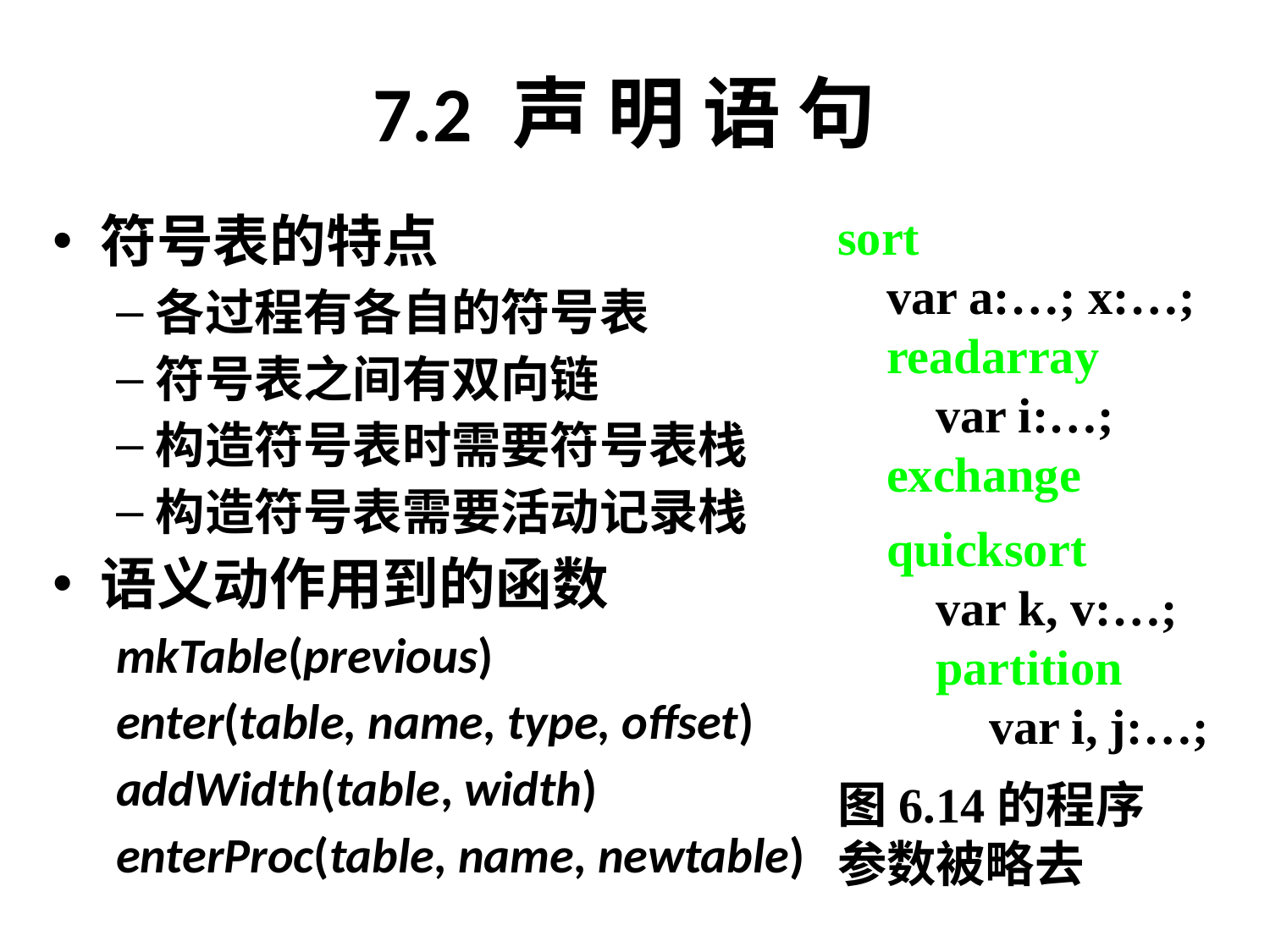

# 7.2 声 明 语 句
符号表的特点
各过程有各自的符号表
符号表之间有双向链
构造符号表时需要符号表栈
构造符号表需要活动记录栈
语义动作用到的函数
mkTable(previous)
enter(table, name, type, offset)
addWidth(table, width)
enterProc(table, name, newtable)
sort
    var a:…; x:…;
    readarray
        var i:…;
    exchange
    quicksort
        var k, v:…;
        partition
	  var i, j:…;
图6.14的程序
参数被略去